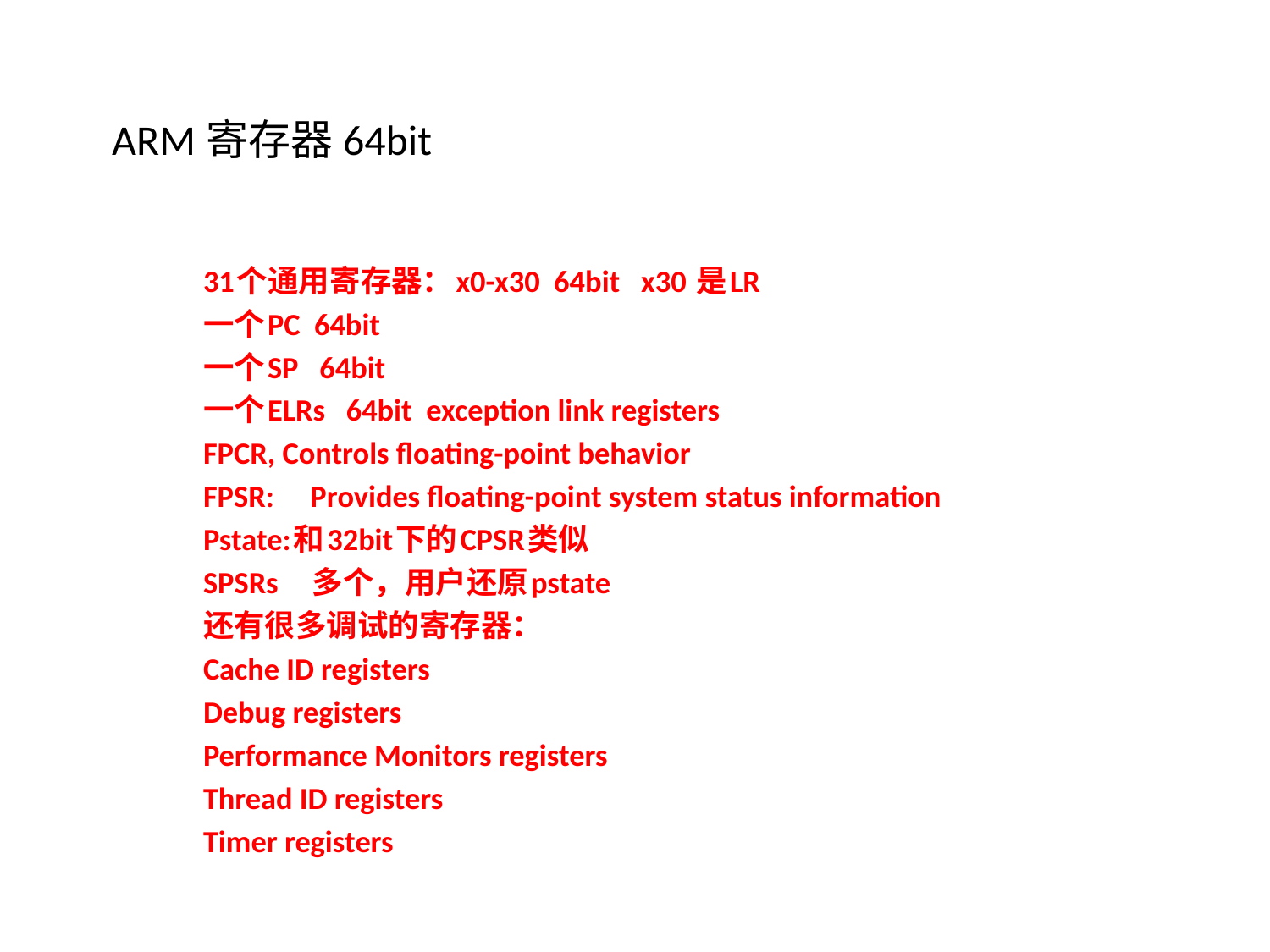

# ARM寄存器64bit

31个通用寄存器：x0-x30  64bit   x30 是LR
一个PC  64bit
一个SP   64bit
一个ELRs   64bit  exception link registers
FPCR, Controls floating-point behavior
FPSR:　Provides floating-point system status information
Pstate:和32bit下的CPSR类似
SPSRs　多个，用户还原pstate
还有很多调试的寄存器：
Cache ID registers
Debug registers
Performance Monitors registers
Thread ID registers
Timer registers